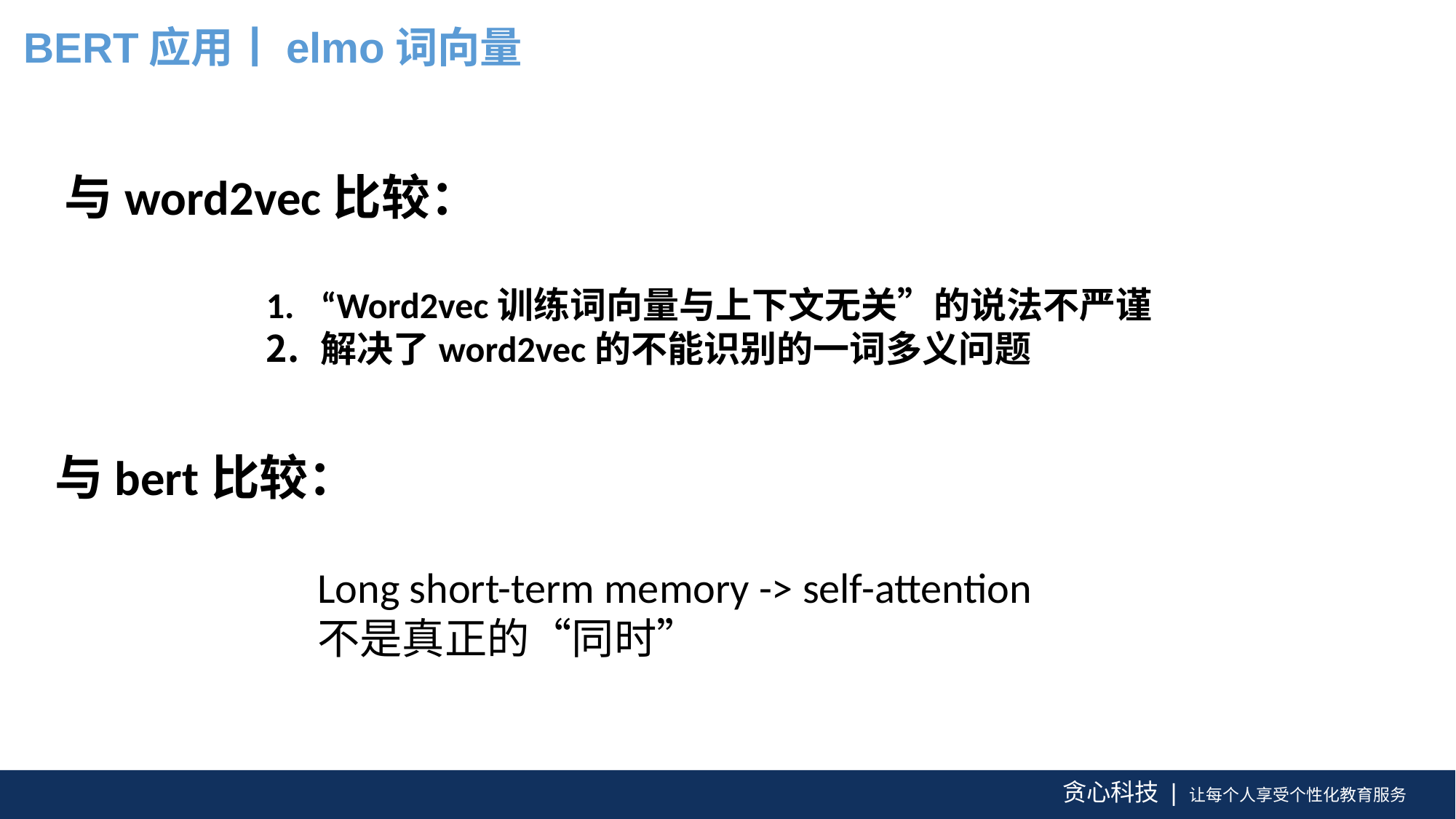

BERT应用丨elmo词向量
与word2vec比较：
“Word2vec训练词向量与上下文无关”的说法不严谨
解决了word2vec的不能识别的一词多义问题

与bert比较：
Long short-term memory -> self-attention
不是真正的“同时”